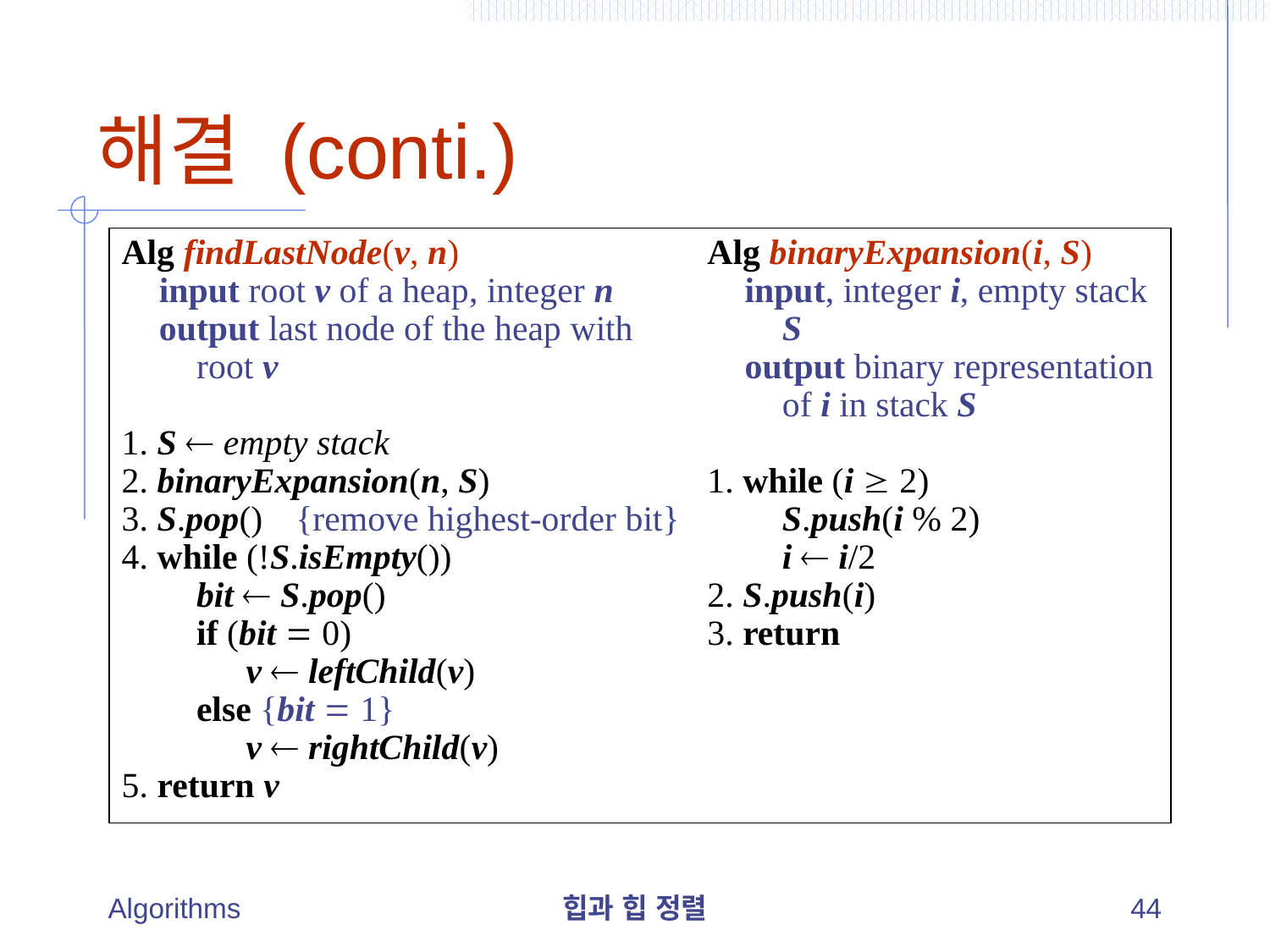

# 해결 (conti.)

Alg findLastNode(v, n)
	input root v of a heap, integer n
	output last node of the heap with 		root v

1. S ← empty stack
2. binaryExpansion(n, S)
3. S.pop()	{remove highest-order bit}
4. while (!S.isEmpty())
		bit ← S.pop()
		if (bit = 0)
			v ← leftChild(v)
		else {bit = 1}
			v ← rightChild(v)
5. return v
Alg binaryExpansion(i, S)
	input, integer i, empty stack 		S
	output binary representation 		of i in stack S

1. while (i ≥ 2)
		S.push(i % 2)
		i ← i/2
2. S.push(i)
3. return
Algorithms
힙과 힙 정렬
44